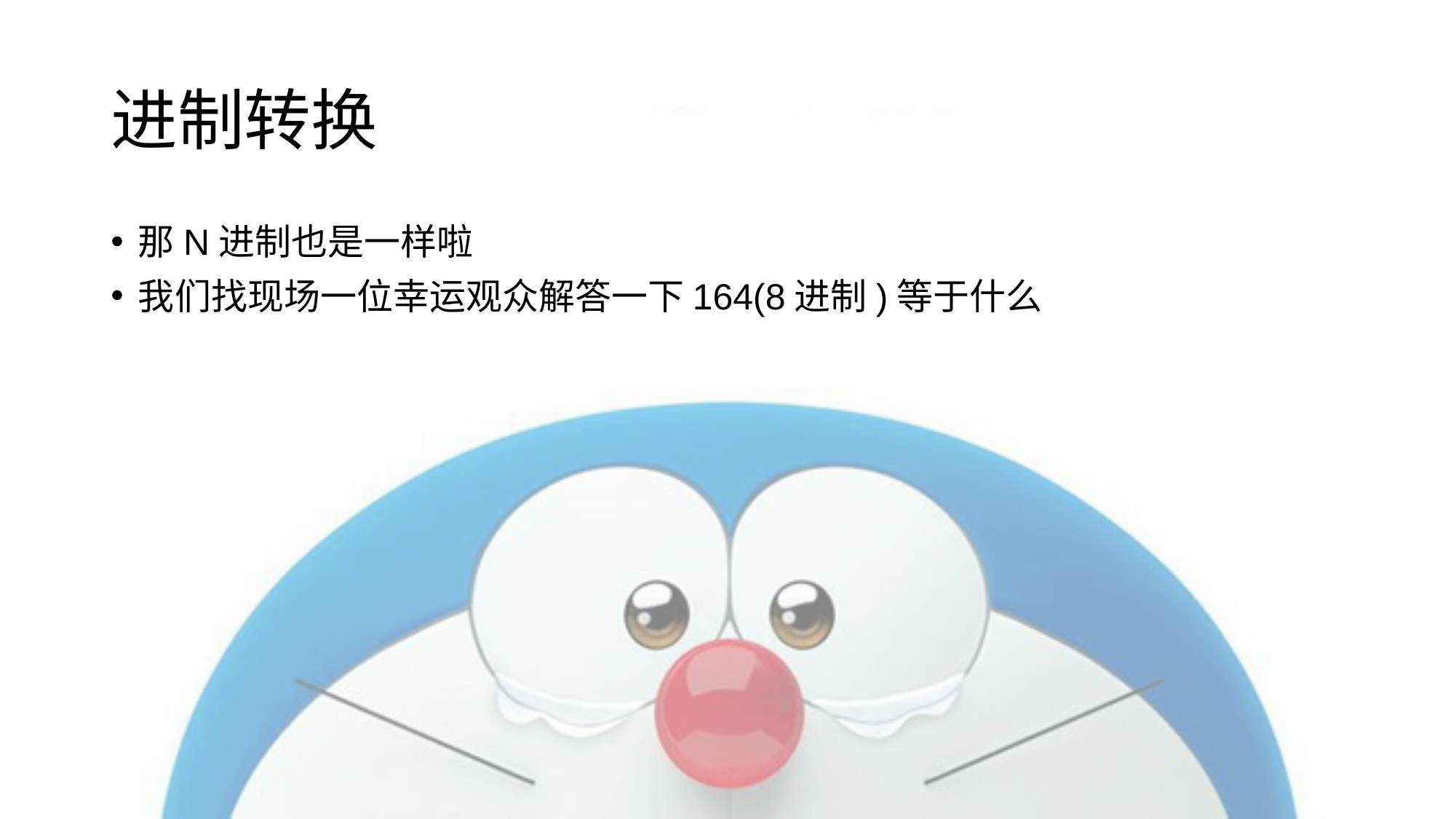

# 进制转换
那N进制也是一样啦
我们找现场一位幸运观众解答一下164(8进制)等于什么